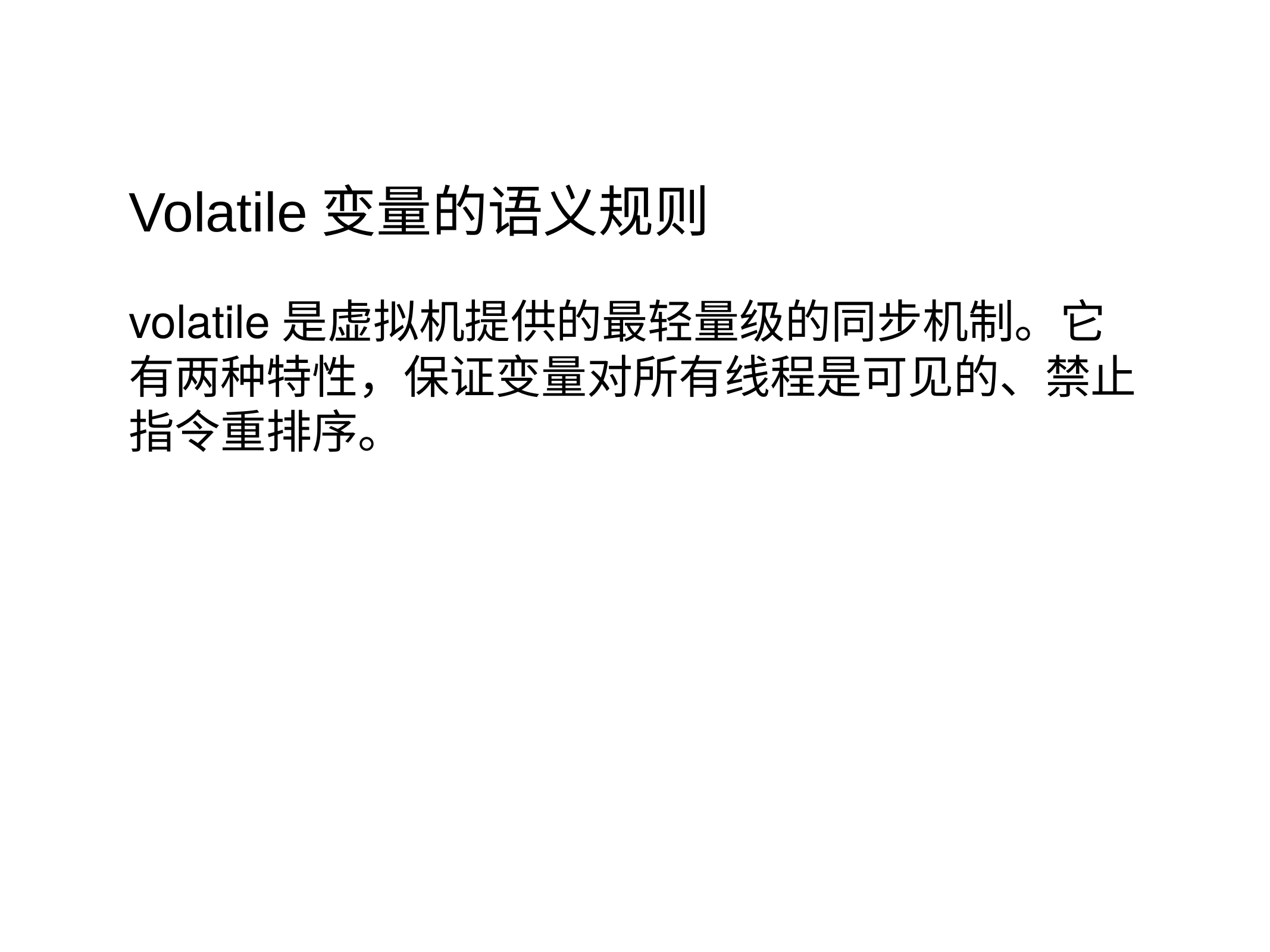

# Volatile变量的语义规则
volatile是虚拟机提供的最轻量级的同步机制。它有两种特性，保证变量对所有线程是可见的、禁止指令重排序。